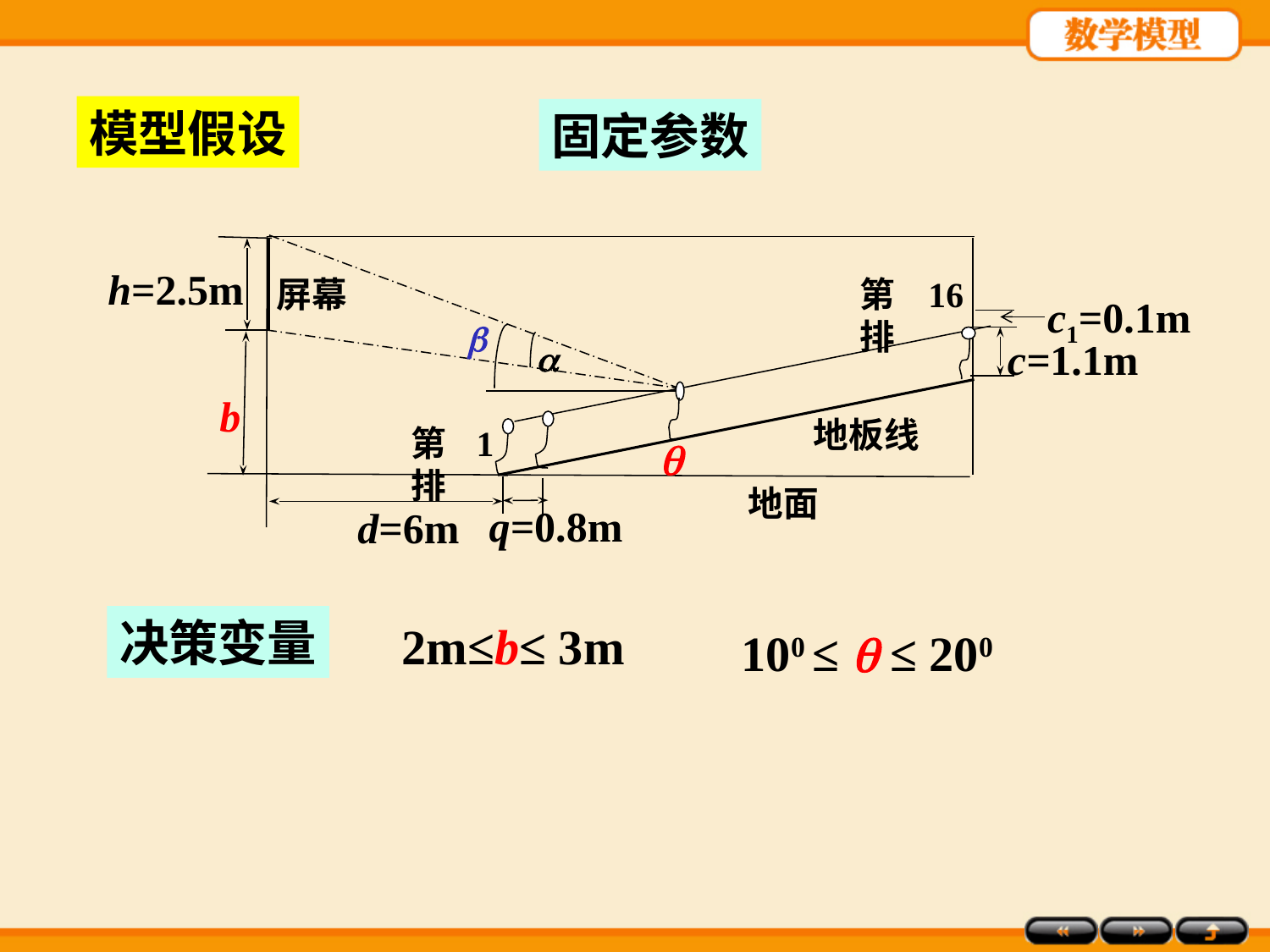

模型假设
固定参数
h=2.5m

屏幕
第16排
β

c=1.1m
α

b

地板线

第1排

地面
q=0.8m
d=6m

c1=0.1m
θ
决策变量
2m≤b≤ 3m
100 ≤ θ ≤ 200